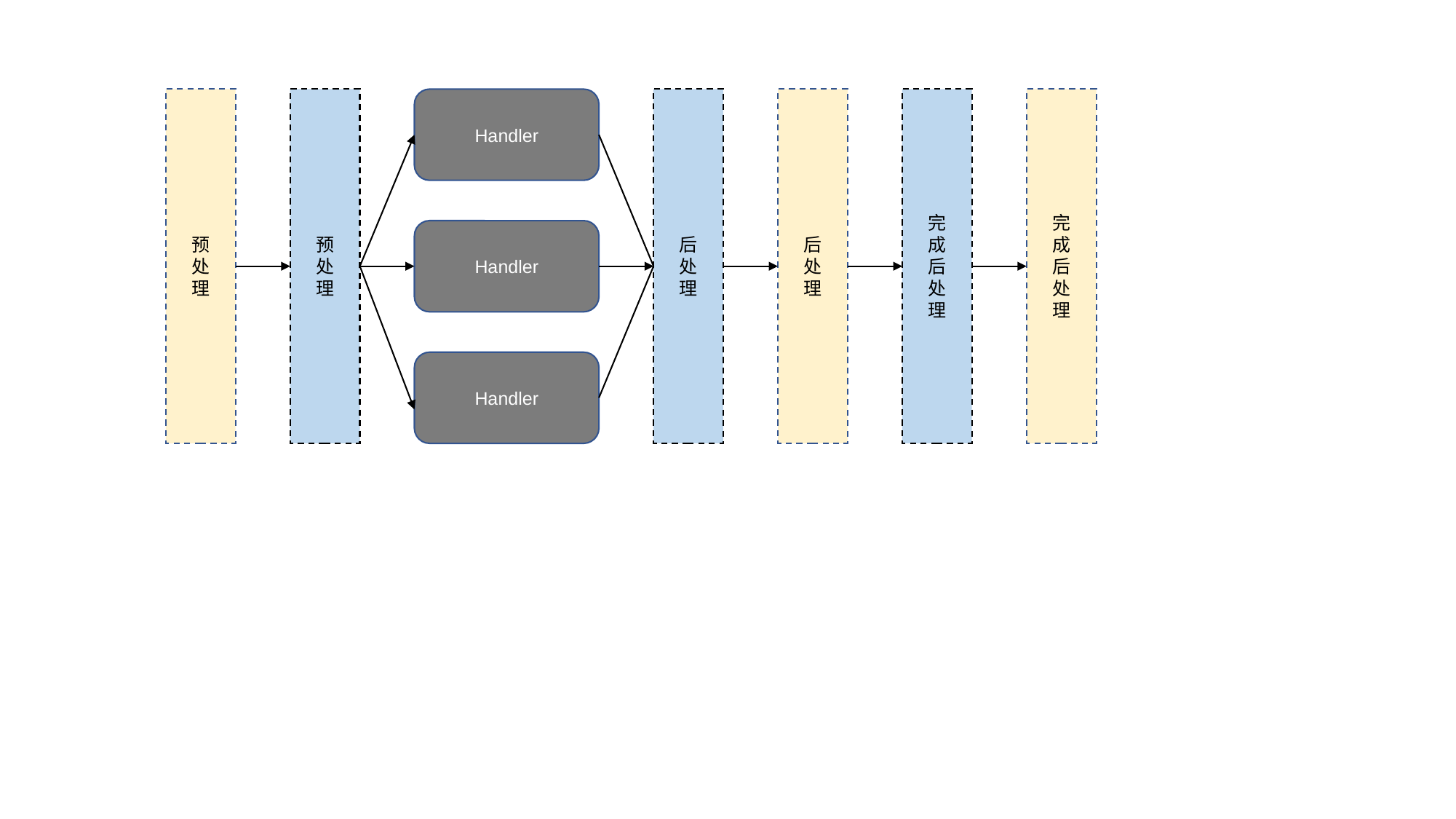

预
处
理
预
处
理
Handler
后
处
理
后
处
理
完
成
后
处
理
完
成
后
处
理
Handler
Handler